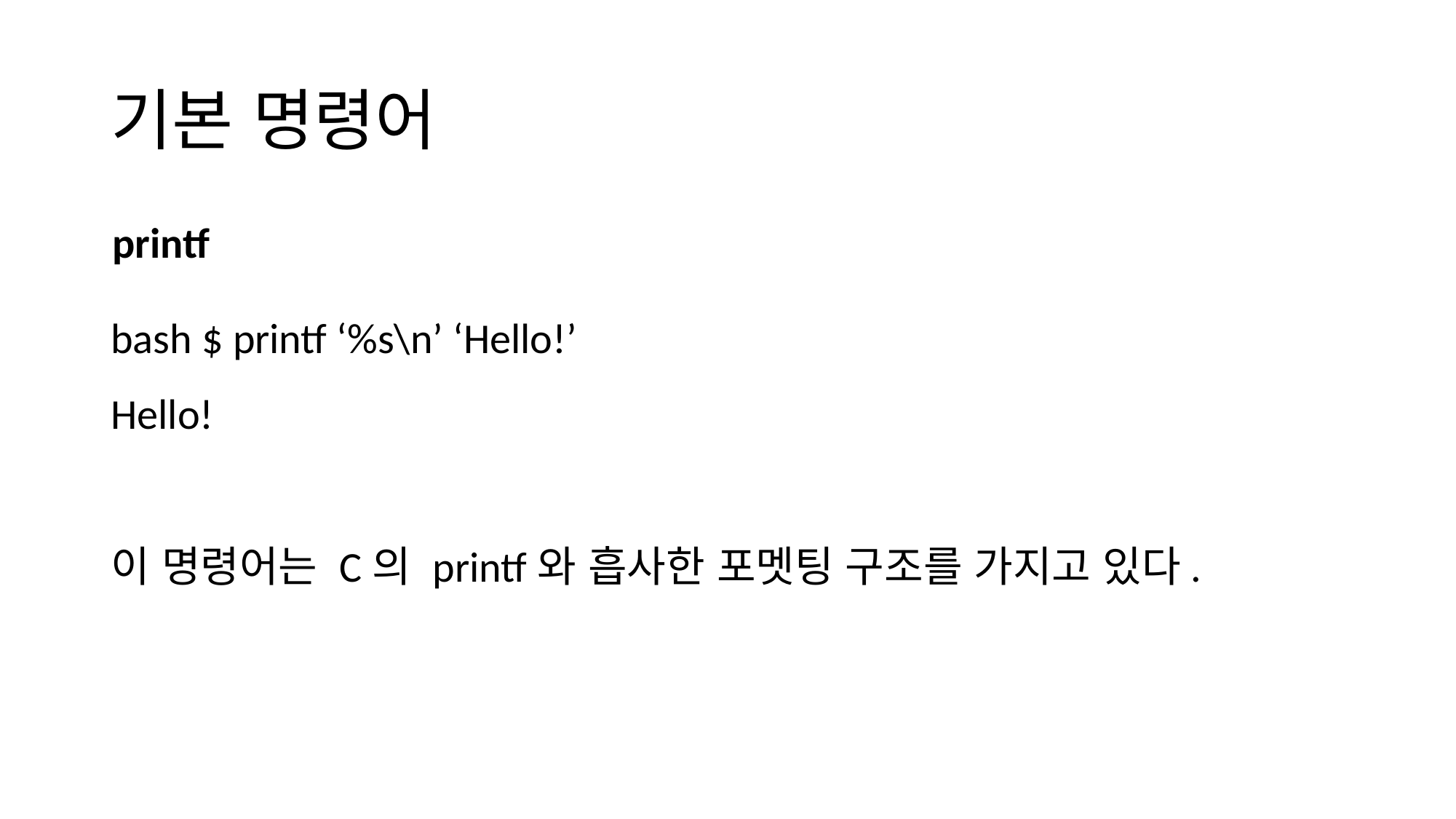

# 기본 명령어
printf
bash $ printf ‘%s\n’ ‘Hello!’
Hello!

이 명령어는 C의 printf와 흡사한 포멧팅 구조를 가지고 있다.